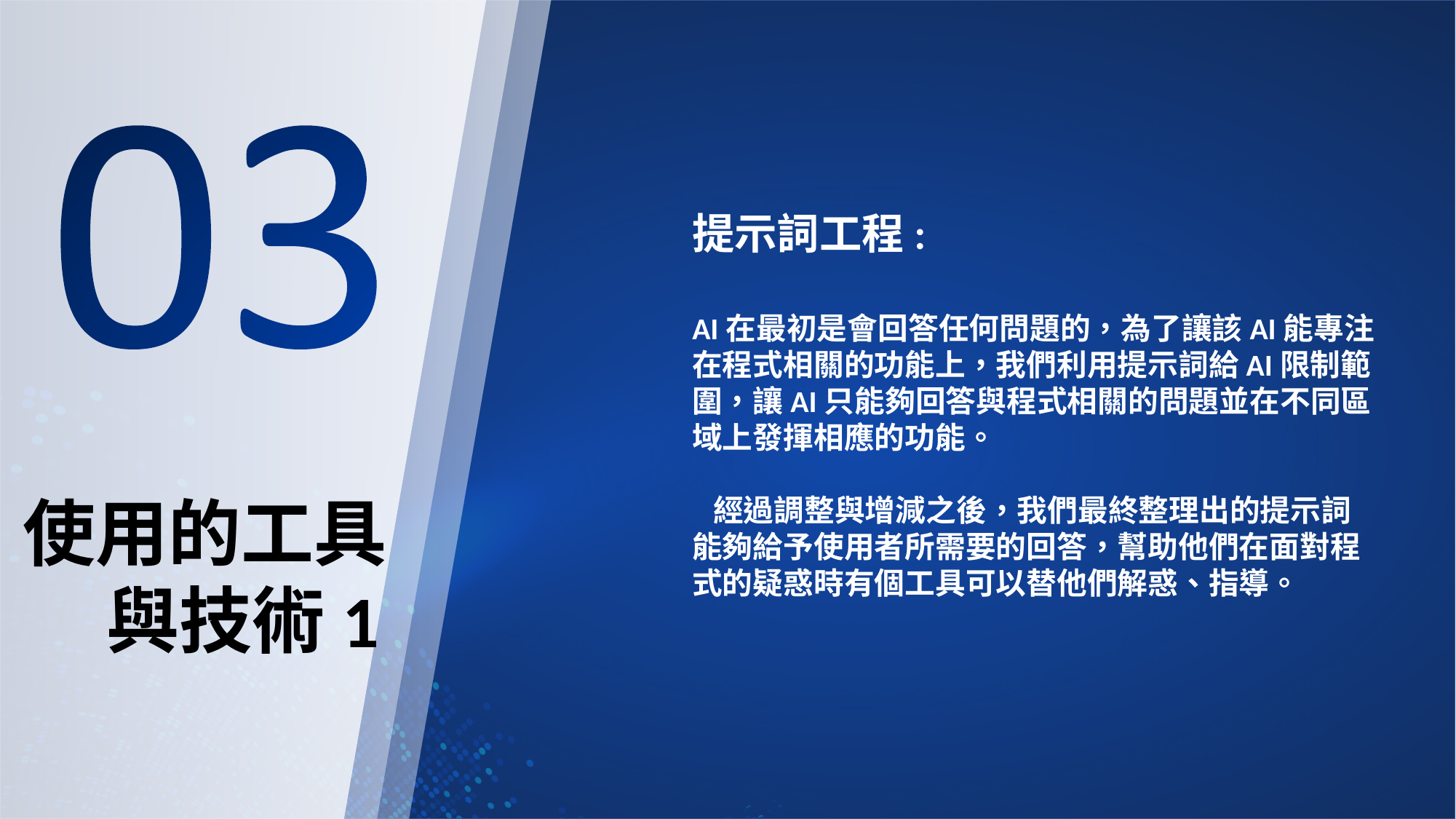

提示詞工程:

AI在最初是會回答任何問題的，為了讓該AI能專注在程式相關的功能上，我們利用提示詞給AI限制範圍，讓AI只能夠回答與程式相關的問題並在不同區域上發揮相應的功能。

  經過調整與增減之後，我們最終整理出的提示詞能夠給予使用者所需要的回答，幫助他們在面對程式的疑惑時有個工具可以替他們解惑、指導。
使用的工具
    與技術1